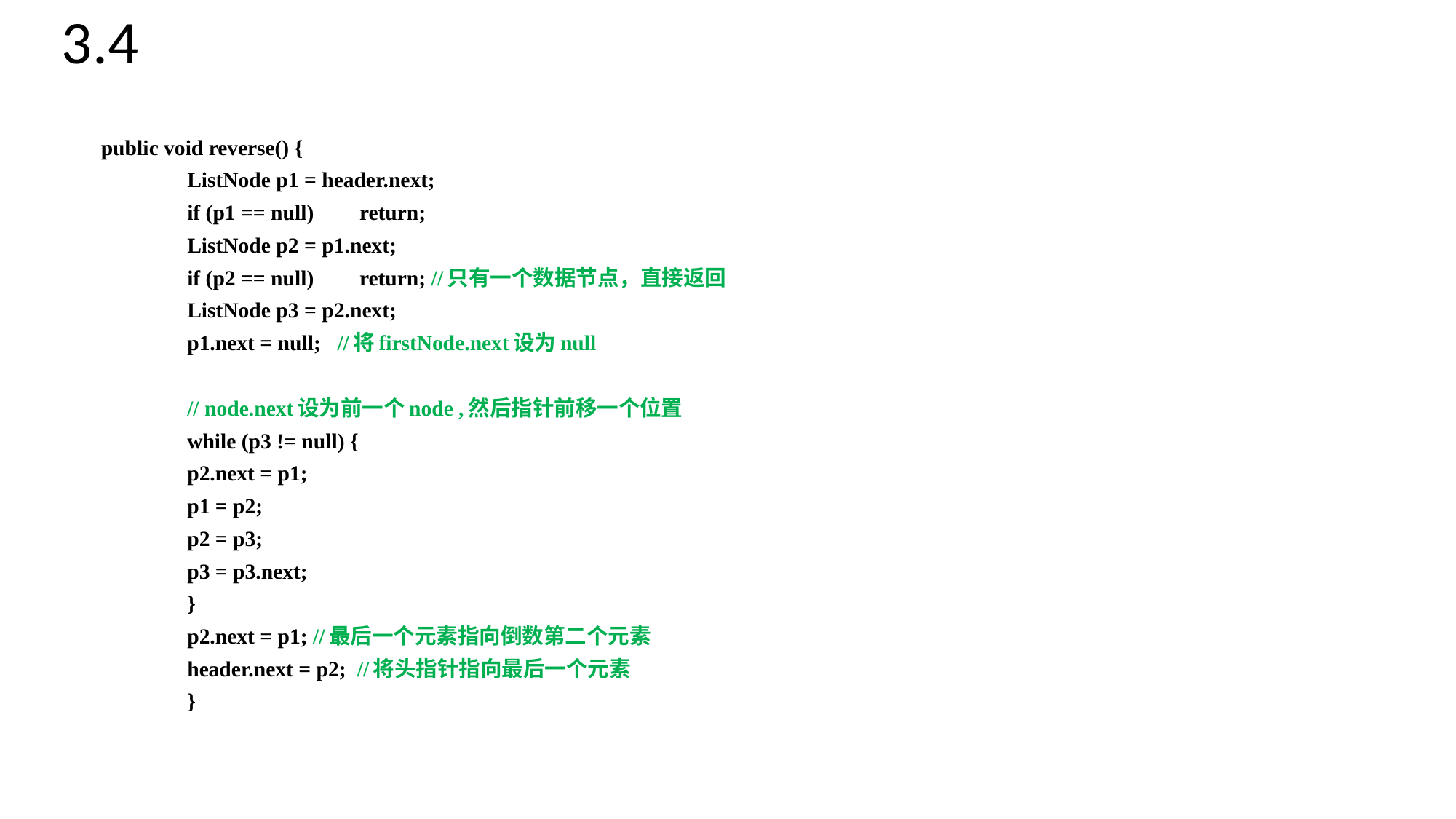

# 3.4

public void reverse() {
		ListNode p1 = header.next;
		if (p1 == null) 	return;
		ListNode p2 = p1.next;
		if (p2 == null) 	return; //只有一个数据节点，直接返回
		ListNode p3 = p2.next;
		p1.next = null;   //将firstNode.next设为null

		// node.next设为前一个node ,然后指针前移一个位置
		while (p3 != null) {
			p2.next = p1;
			p1 = p2;
			p2 = p3;
			p3 = p3.next;
		}
		p2.next = p1; //最后一个元素指向倒数第二个元素
		header.next = p2;  //将头指针指向最后一个元素
	}